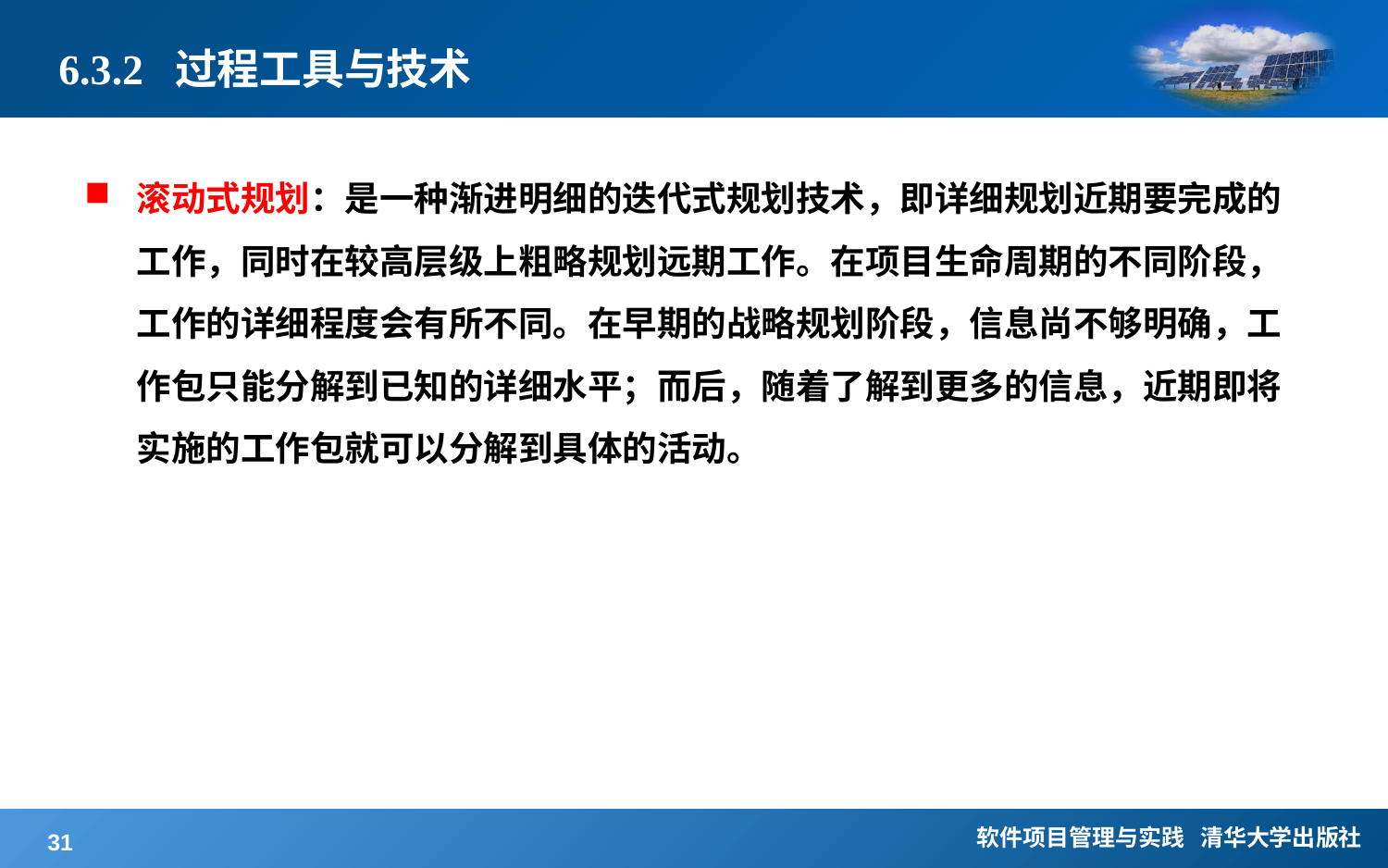

# 6.3.2  过程工具与技术
滚动式规划：是一种渐进明细的迭代式规划技术，即详细规划近期要完成的工作，同时在较高层级上粗略规划远期工作。在项目生命周期的不同阶段，工作的详细程度会有所不同。在早期的战略规划阶段，信息尚不够明确，工作包只能分解到已知的详细水平；而后，随着了解到更多的信息，近期即将实施的工作包就可以分解到具体的活动。